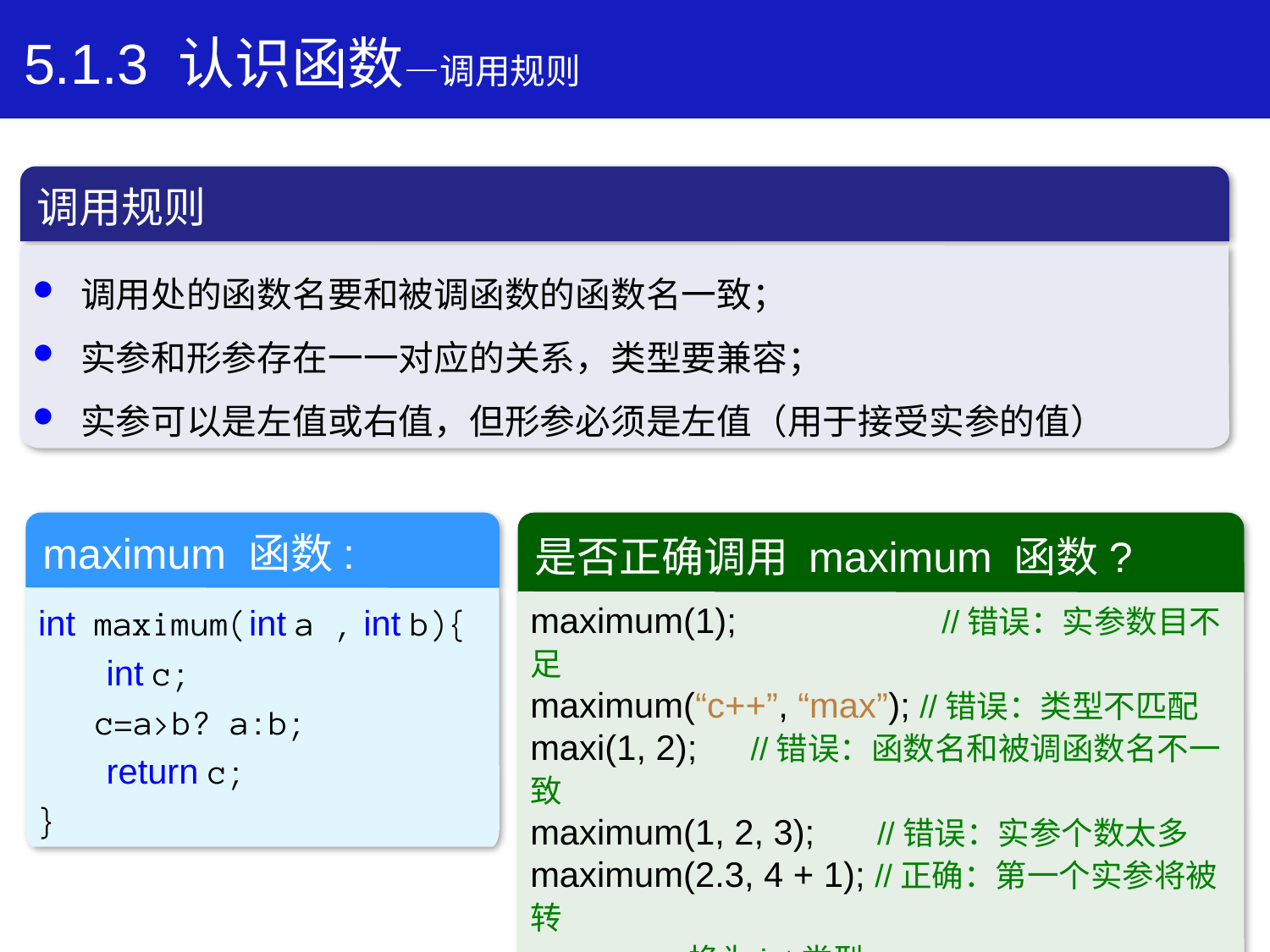

5.1.3 认识函数—调用规则
调用规则
调用处的函数名要和被调函数的函数名一致；
实参和形参存在一一对应的关系，类型要兼容；
实参可以是左值或右值，但形参必须是左值（用于接受实参的值）
学习目标
maximum 函数:
int  maximum(int a , int b){
       int c;
   c=a>b? a:b;
       return c;
}
是否正确调用 maximum 函数?
maximum(1);                       //错误：实参数目不足
maximum(“c++”, “max”); //错误：类型不匹配
maxi(1, 2);      //错误：函数名和被调函数名不一致
maximum(1, 2, 3);       //错误：实参个数太多
maximum(2.3, 4 + 1); //正确：第一个实参将被转
                     换为int类型
7